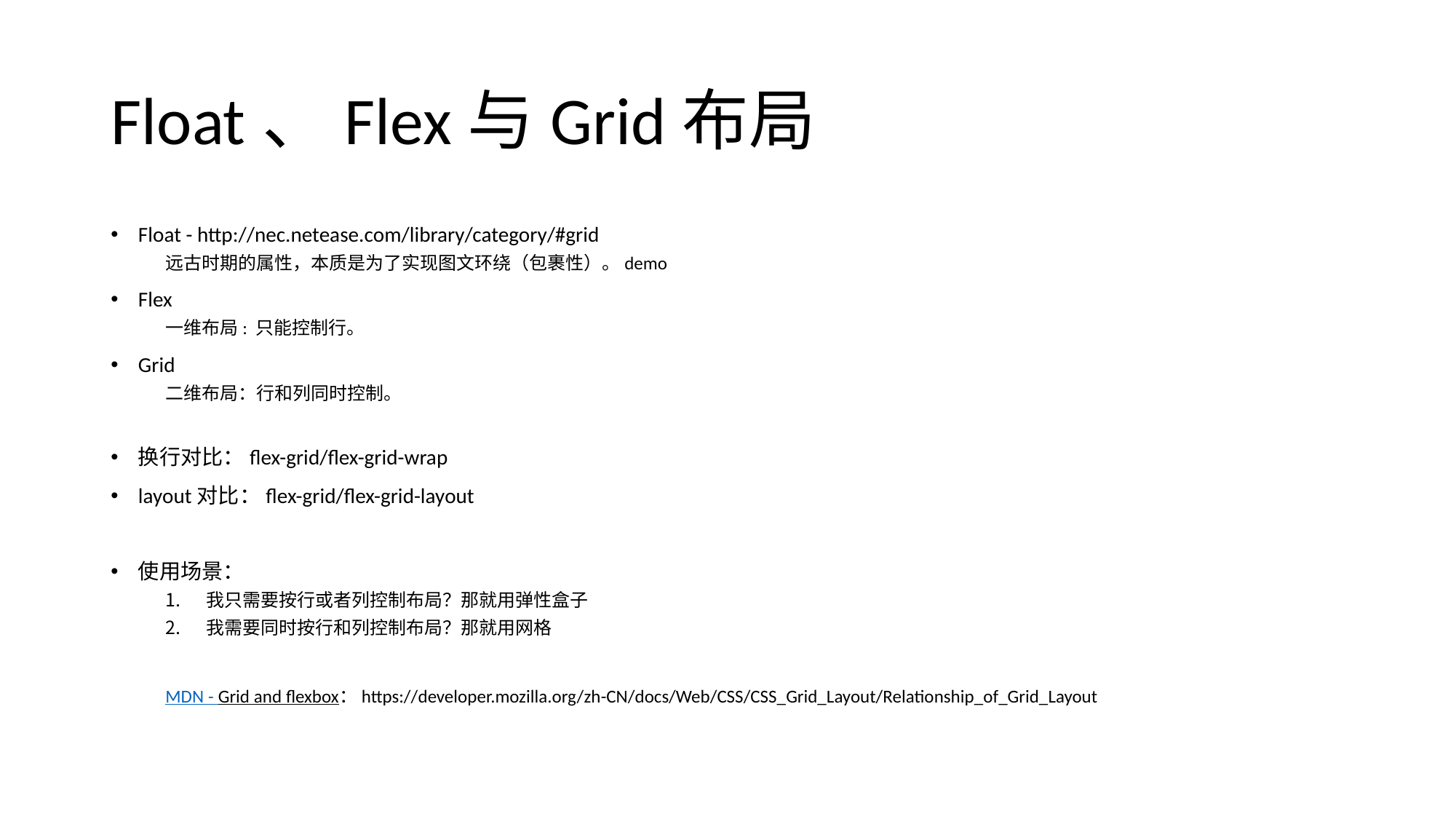

# Float、Flex与Grid布局
Float - http://nec.netease.com/library/category/#grid
远古时期的属性，本质是为了实现图文环绕（包裹性）。demo
Flex
一维布局: 只能控制行。
Grid
二维布局：行和列同时控制。

换行对比：flex-grid/flex-grid-wrap
layout对比：flex-grid/flex-grid-layout

使用场景：
我只需要按行或者列控制布局？那就用弹性盒子
我需要同时按行和列控制布局？那就用网格

MDN - Grid and flexbox：https://developer.mozilla.org/zh-CN/docs/Web/CSS/CSS_Grid_Layout/Relationship_of_Grid_Layout